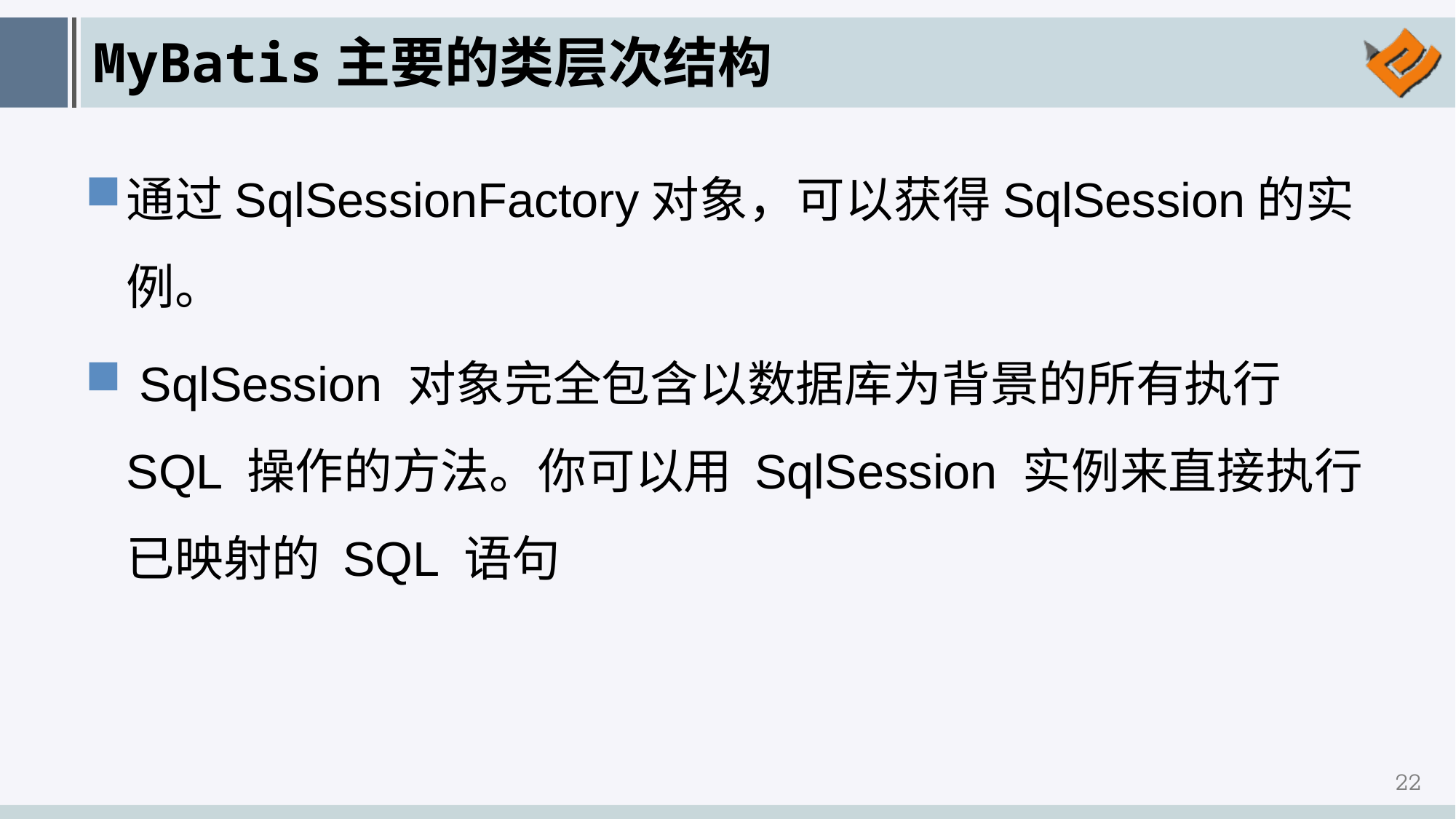

# MyBatis主要的类层次结构
通过SqlSessionFactory对象，可以获得SqlSession的实例。
 SqlSession 对象完全包含以数据库为背景的所有执行 SQL 操作的方法。你可以用 SqlSession 实例来直接执行已映射的 SQL 语句